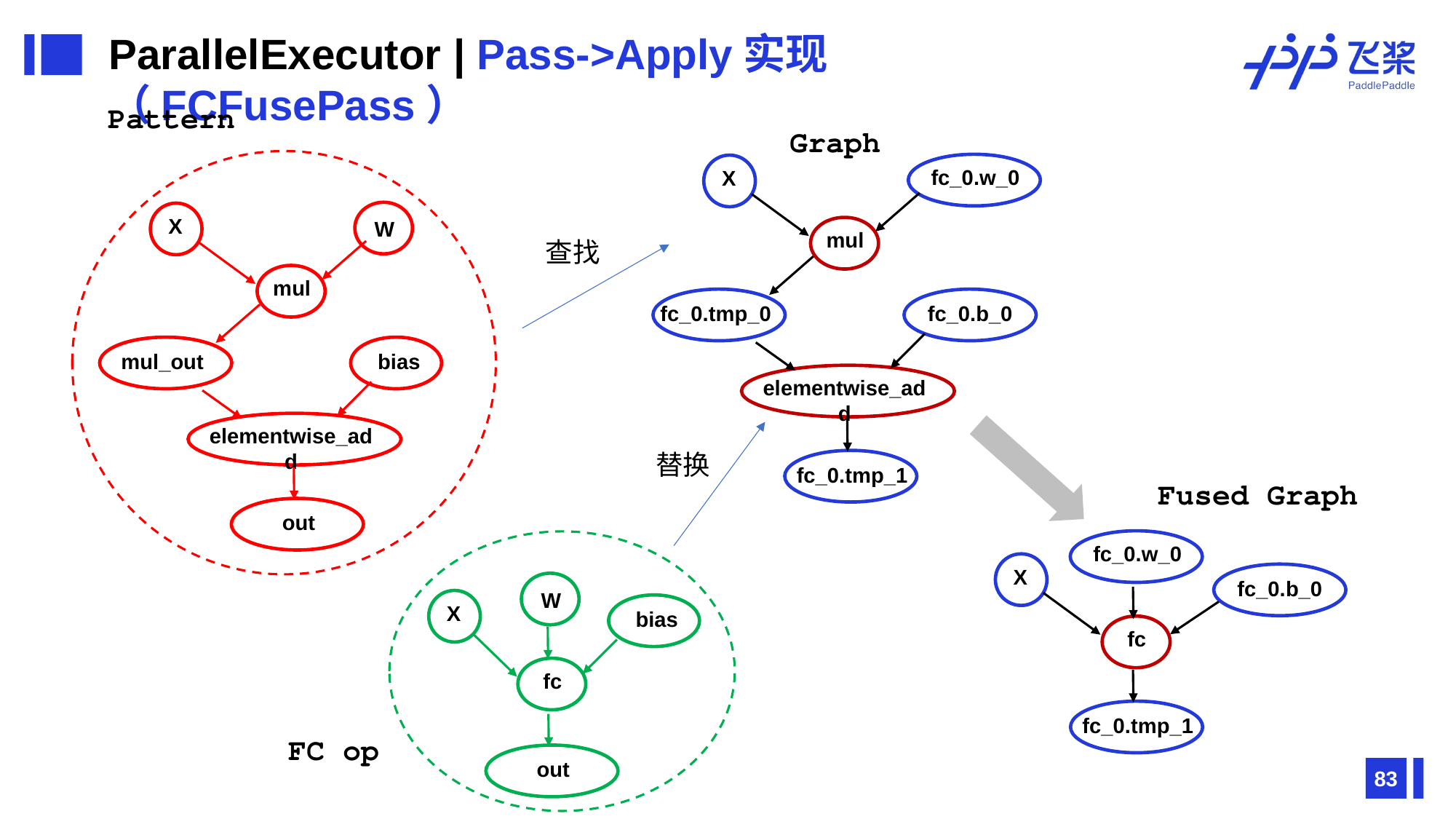

ParallelExecutor | Pass->Apply实现（FCFusePass）
Pattern
Graph

fc_0.w_0

X

mul

fc_0.tmp_0

fc_0.b_0

elementwise_add

fc_0.tmp_1

W

X

mul

mul_out

bias

elementwise_add

out
查找
替换

Fused Graph

fc_0.w_0

X

fc_0.b_0

fc

fc_0.tmp_1

W

X

bias

fc

out
FC op
83